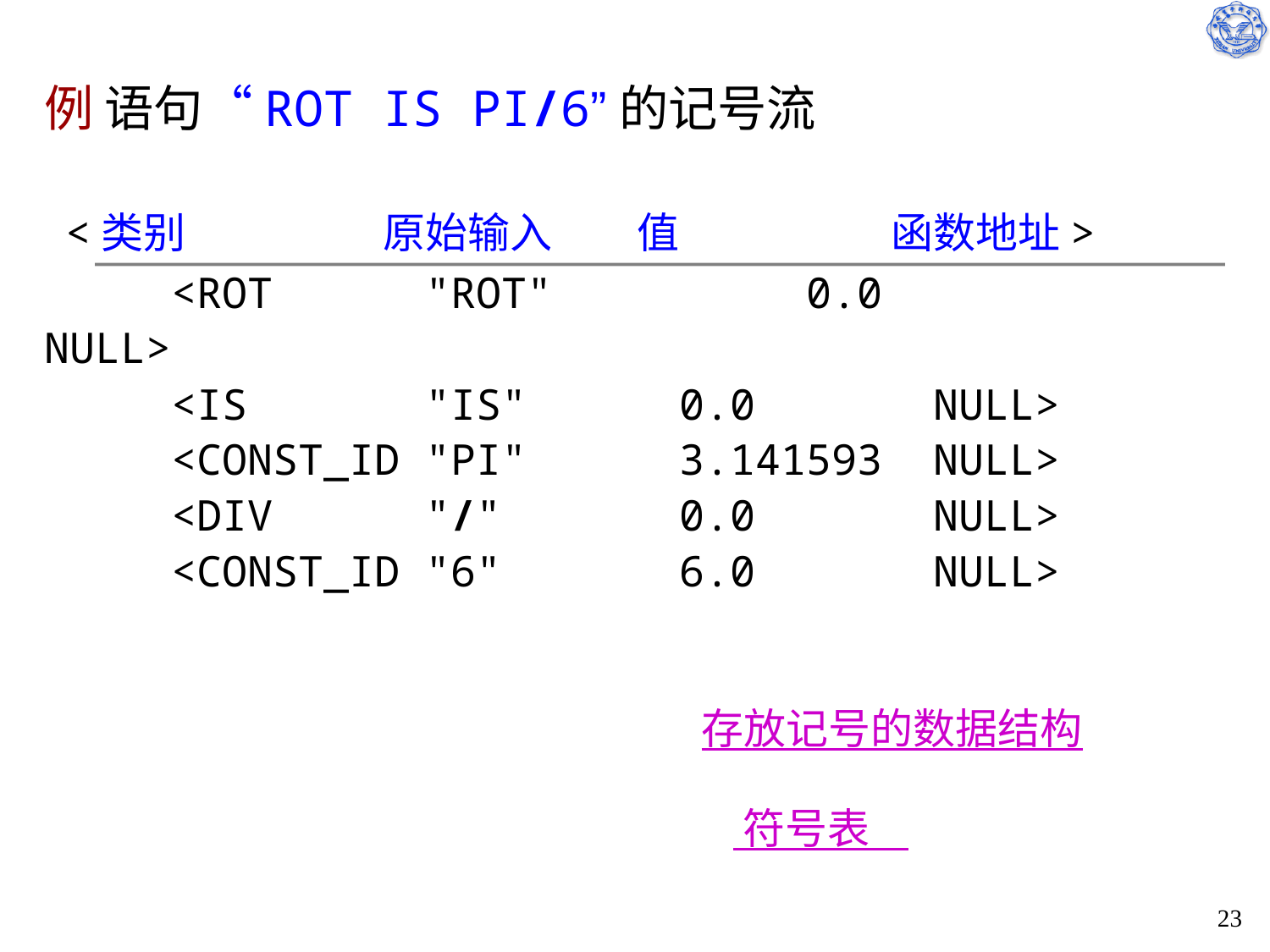

# 例 语句“ROT IS PI/6”的记号流
<类别		原始输入	值		函数地址>
	<ROT		"ROT"		0.0		NULL>
	<IS		"IS"		0.0		NULL>
	<CONST_ID	"PI"		3.141593	NULL>
	<DIV		"/"		0.0		NULL>
	<CONST_ID	"6"		6.0		NULL>

存放记号的数据结构
 符号表
23